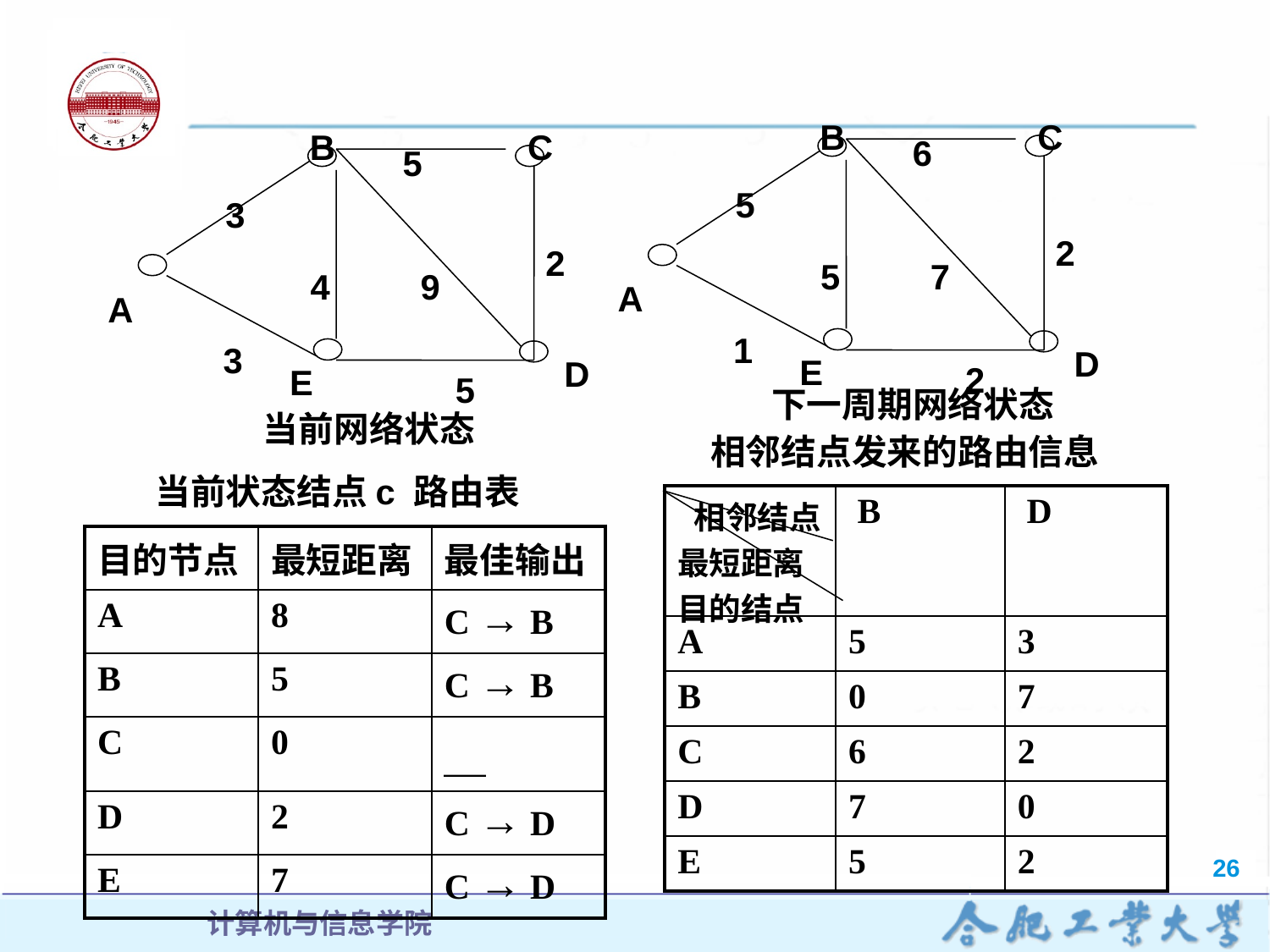

B
C
6

5
2

5
7

A

1
D

E

2

 下一周期网络状态
B
C
5

3
2

4
9

A

3
D

E

5

 当前网络状态
相邻结点发来的路由信息
 当前状态结点c 路由表
| 相邻结点 最短距离 目的结点 | B | D |
| --- | --- | --- |
| A | 5 | 3 |
| B | 0 | 7 |
| C | 6 | 2 |
| D | 7 | 0 |
| E | 5 | 2 |

| 目的节点 | 最短距离 | 最佳输出 |
| --- | --- | --- |
| A | 8 | C → B |
| B | 5 | C → B |
| C | 0 | ＿ |
| D | 2 | C → D |
| E | 7 | C → D |